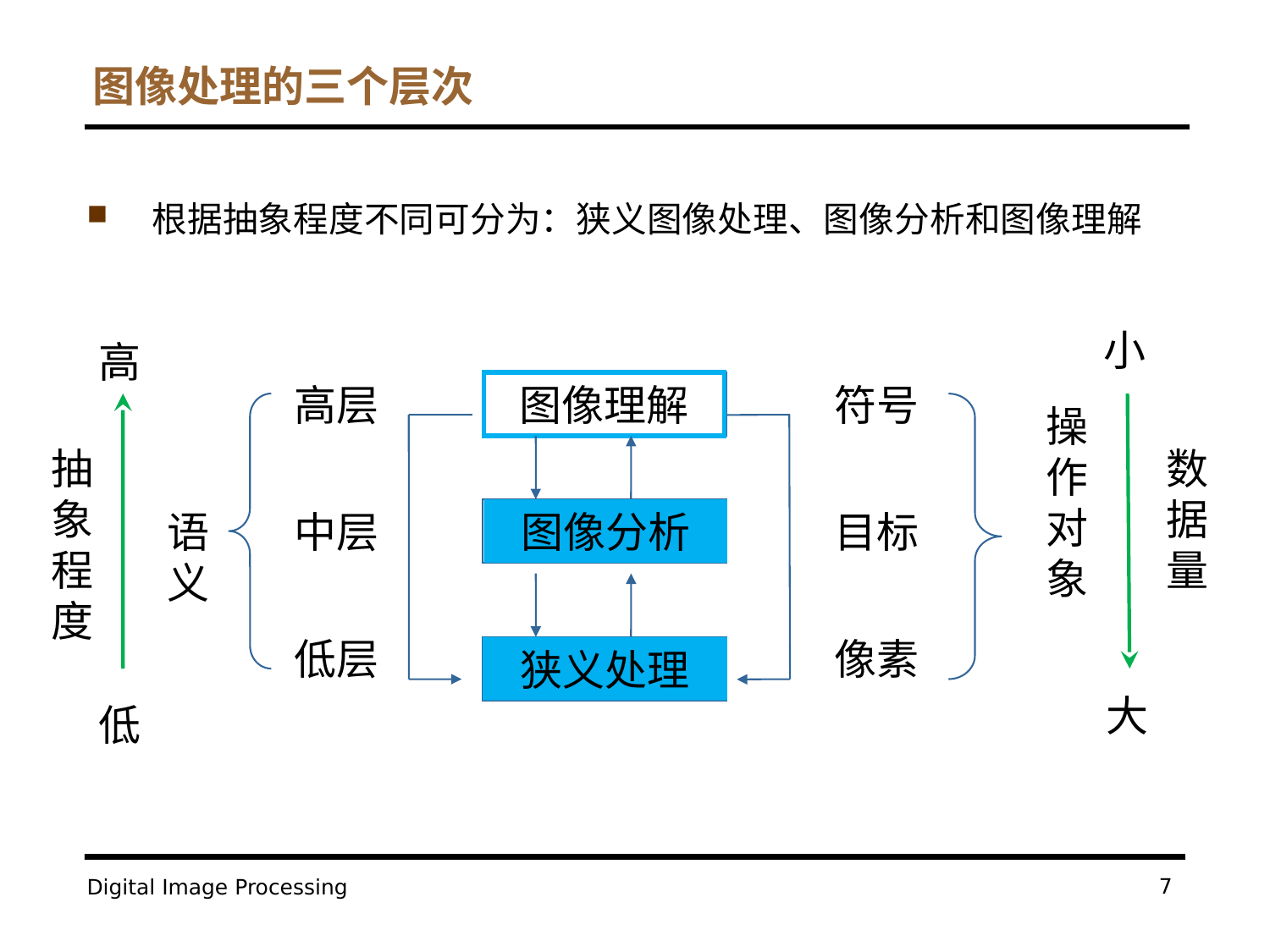

# 图像处理的三个层次
根据抽象程度不同可分为：狭义图像处理、图像分析和图像理解
小
高
高层

图像理解
符号

操作对象

抽象程度
数据量
语义
中层

图像分析
目标
低层
像素

狭义处理

大
低

7
Digital Image Processing